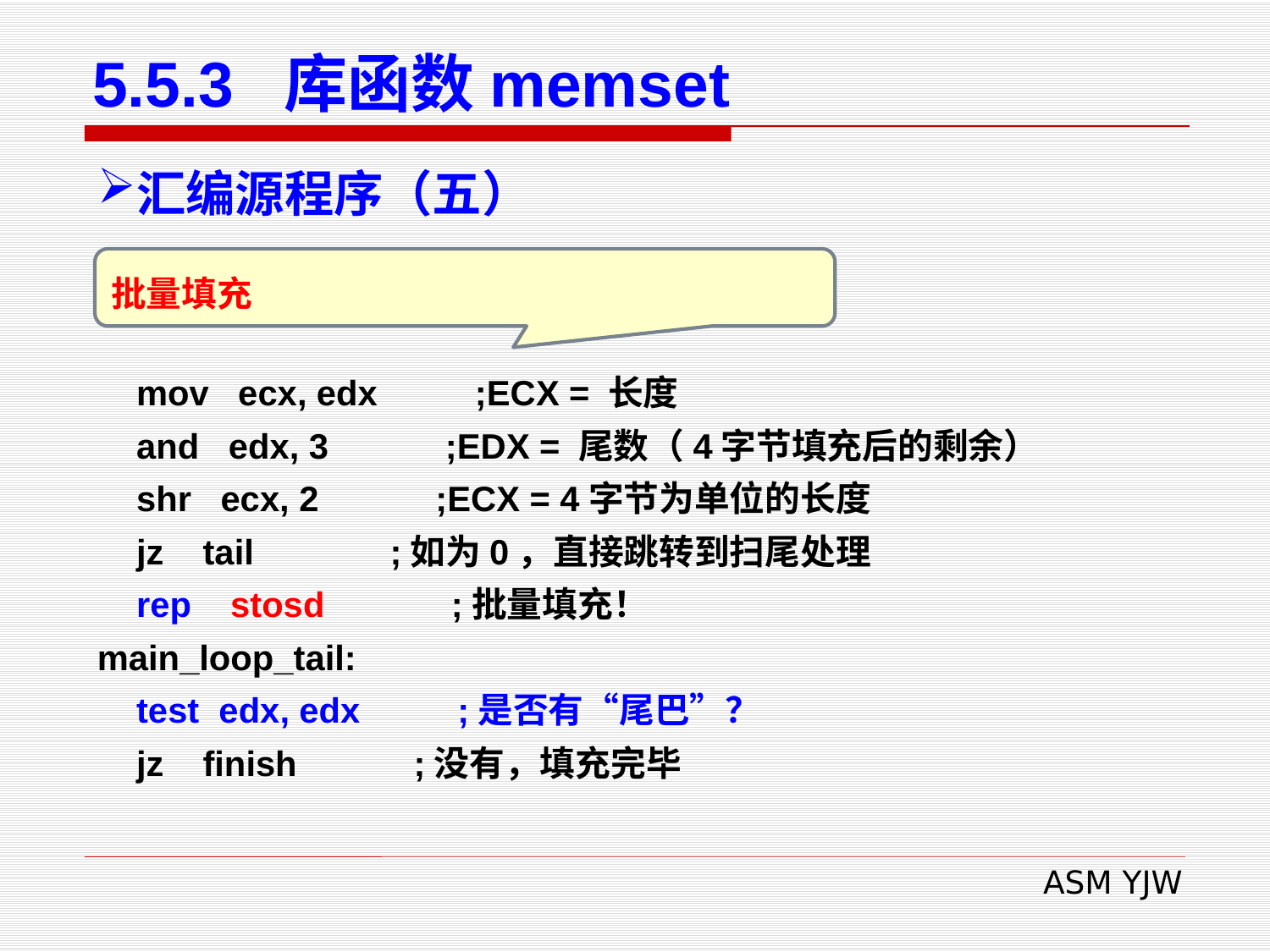

# 5.5.3  库函数memset
汇编源程序（五）
批量填充
    mov   ecx, edx          ;ECX = 长度
    and   edx, 3            ;EDX = 尾数（4字节填充后的剩余）
    shr   ecx, 2            ;ECX = 4字节为单位的长度
    jz    tail              ;如为0，直接跳转到扫尾处理
    rep    stosd             ;批量填充！
main_loop_tail:
    test  edx, edx          ;是否有“尾巴”？
    jz    finish            ;没有，填充完毕